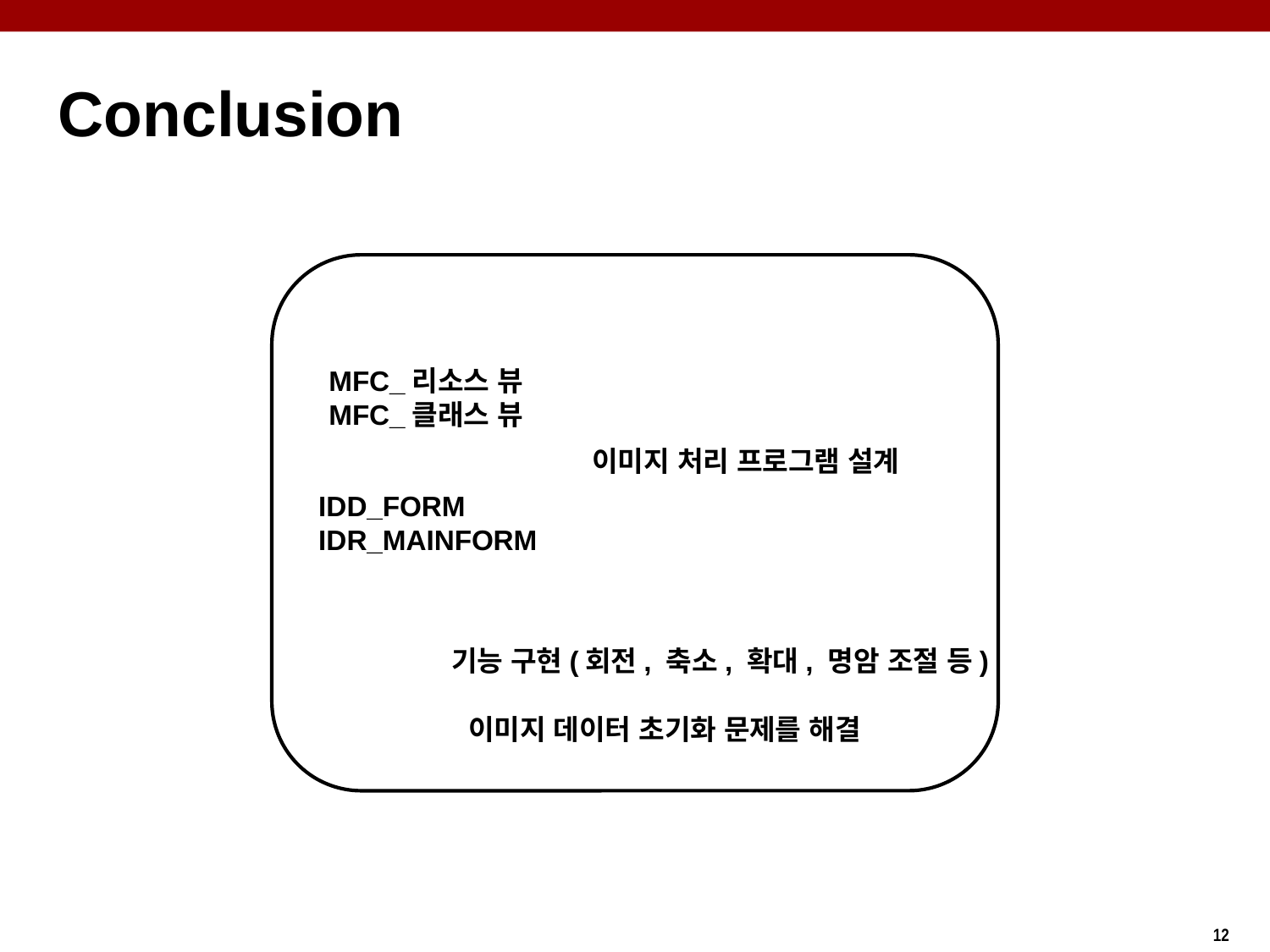

# Conclusion

MFC_리소스 뷰
MFC_클래스 뷰
이미지 처리 프로그램 설계
IDD_FORM
IDR_MAINFORM
기능 구현(회전, 축소, 확대, 명암 조절 등)
이미지 데이터 초기화 문제를 해결